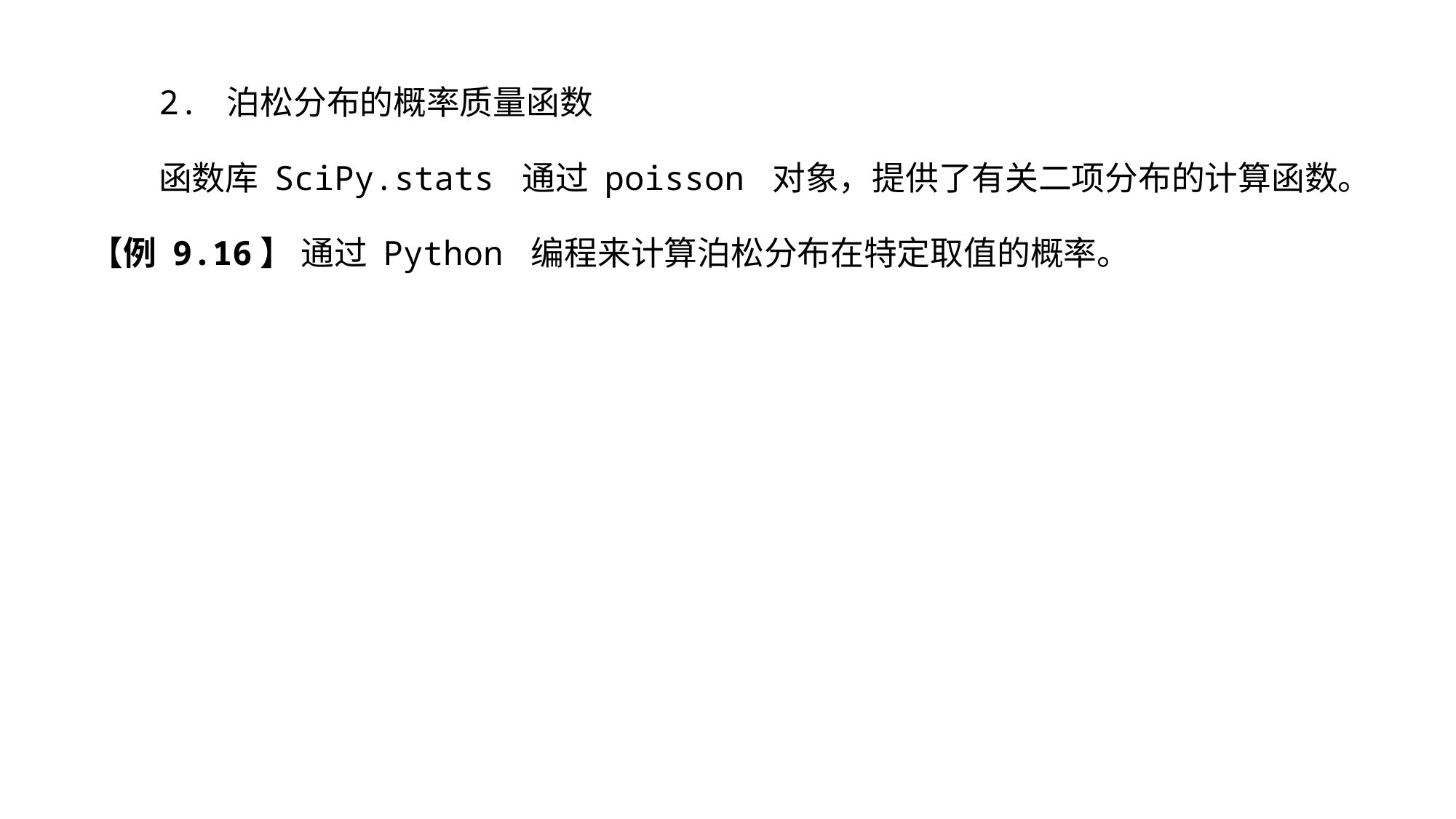

2. 泊松分布的概率质量函数
函数库 SciPy.stats 通过 poisson 对象，提供了有关二项分布的计算函数。
【例 9.16】 通过 Python 编程来计算泊松分布在特定取值的概率。